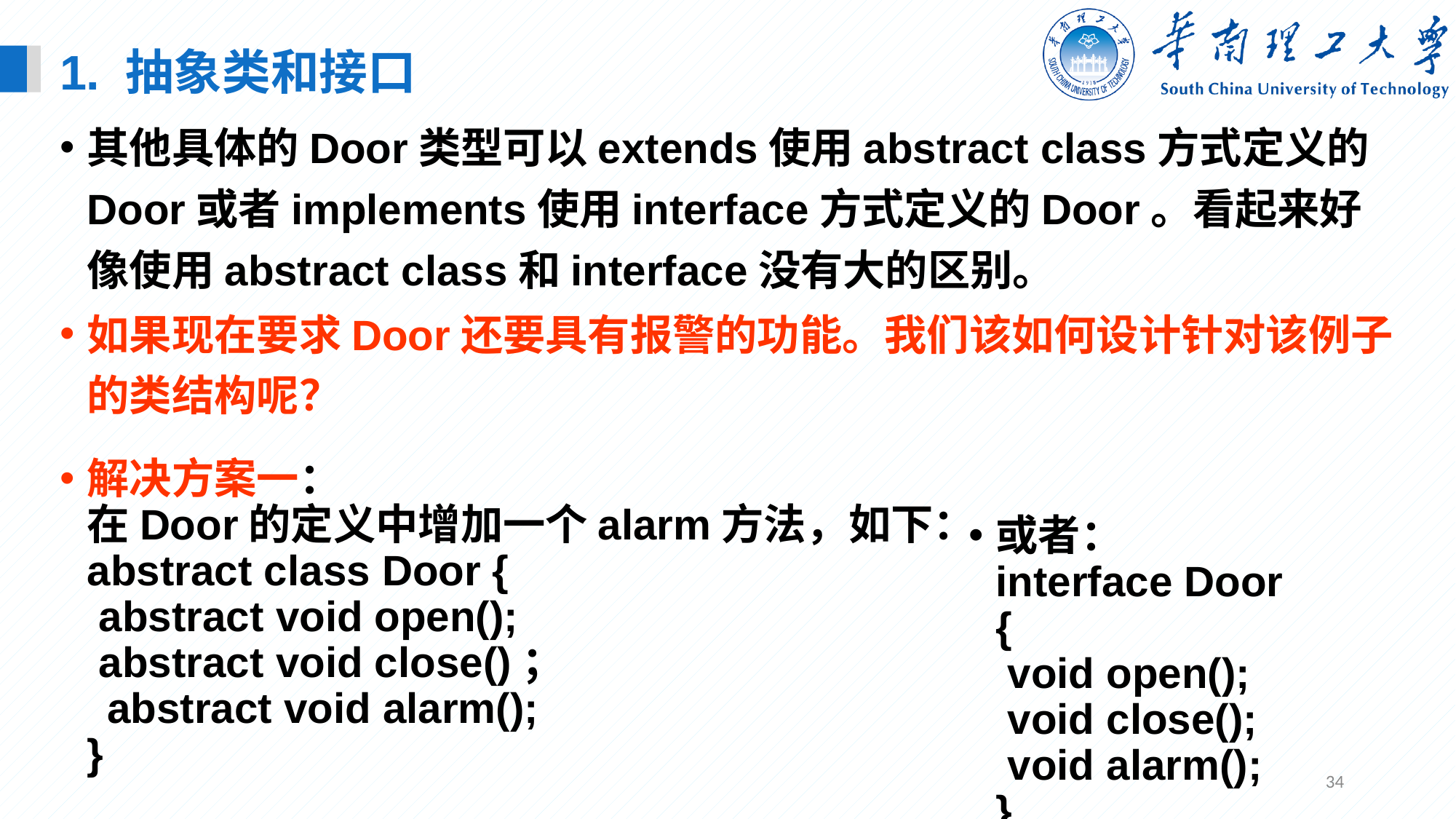

1. 抽象类和接口
其他具体的Door类型可以extends使用abstract class方式定义的Door或者implements使用interface方式定义的Door。看起来好像使用abstract class和interface没有大的区别。
如果现在要求Door还要具有报警的功能。我们该如何设计针对该例子的类结构呢？

解决方案一： 
在Door的定义中增加一个alarm方法，如下： 
abstract class Door { 
 abstract void open(); 
 abstract void close()； 
 abstract void alarm(); 
}
或者：
interface Door { 
 void open(); 
 void close(); 
 void alarm(); 
}
34